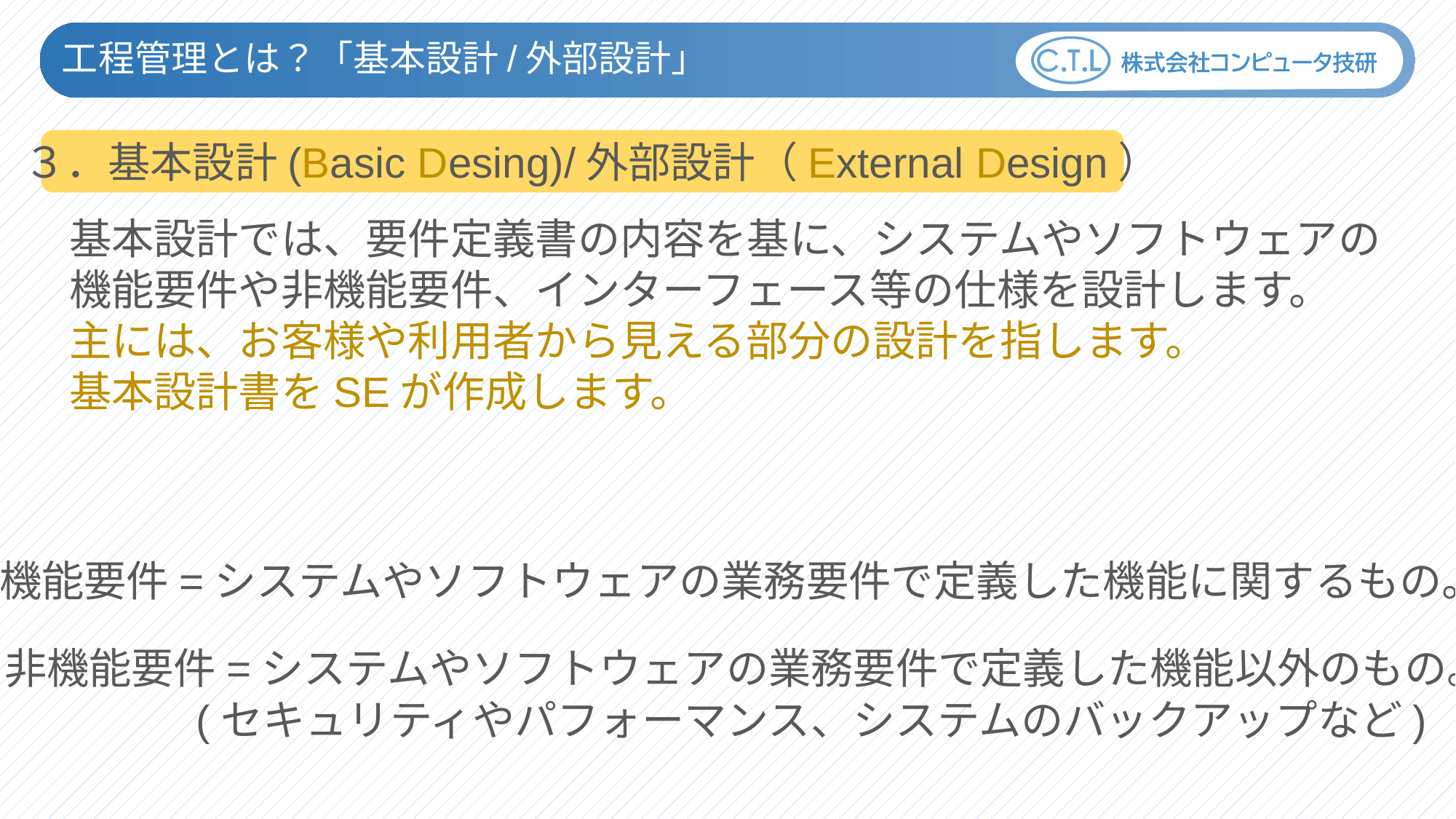

工程管理とは？「基本設計/外部設計」

３．基本設計(Basic Desing)/外部設計（External Design）
基本設計では、要件定義書の内容を基に、システムやソフトウェアの
機能要件や非機能要件、インターフェース等の仕様を設計します。
主には、お客様や利用者から見える部分の設計を指します。
基本設計書をSEが作成します。
機能要件=システムやソフトウェアの業務要件で定義した機能に関するもの。
非機能要件=システムやソフトウェアの業務要件で定義した機能以外のもの。

(セキュリティやパフォーマンス、システムのバックアップなど)